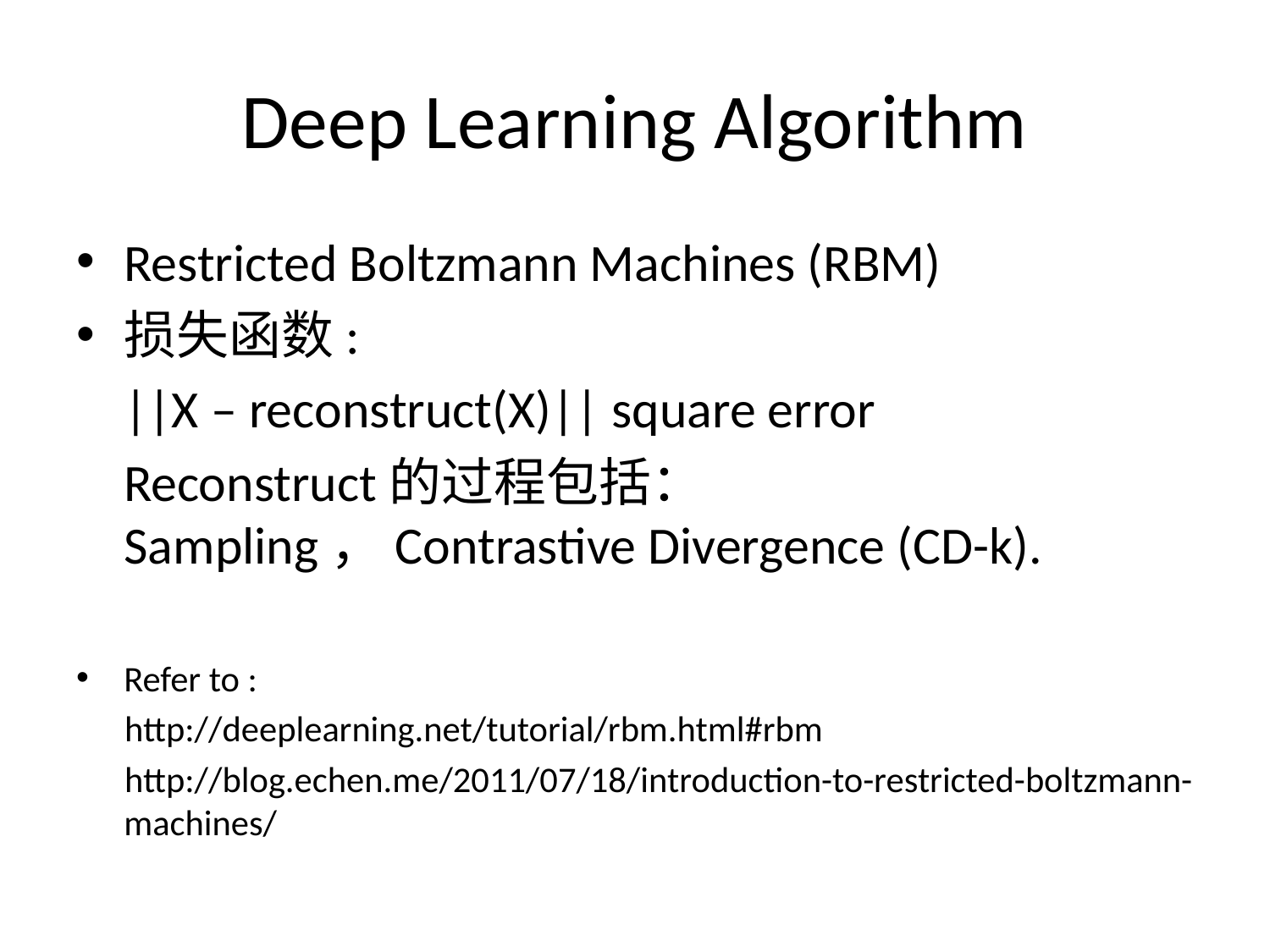

# Deep Learning Algorithm
Restricted Boltzmann Machines (RBM)
损失函数:
    ||X – reconstruct(X)|| square error
    Reconstruct的过程包括：Sampling，Contrastive Divergence (CD-k).

Refer to :
      http://deeplearning.net/tutorial/rbm.html#rbm
      http://blog.echen.me/2011/07/18/introduction-to-restricted-boltzmann-machines/